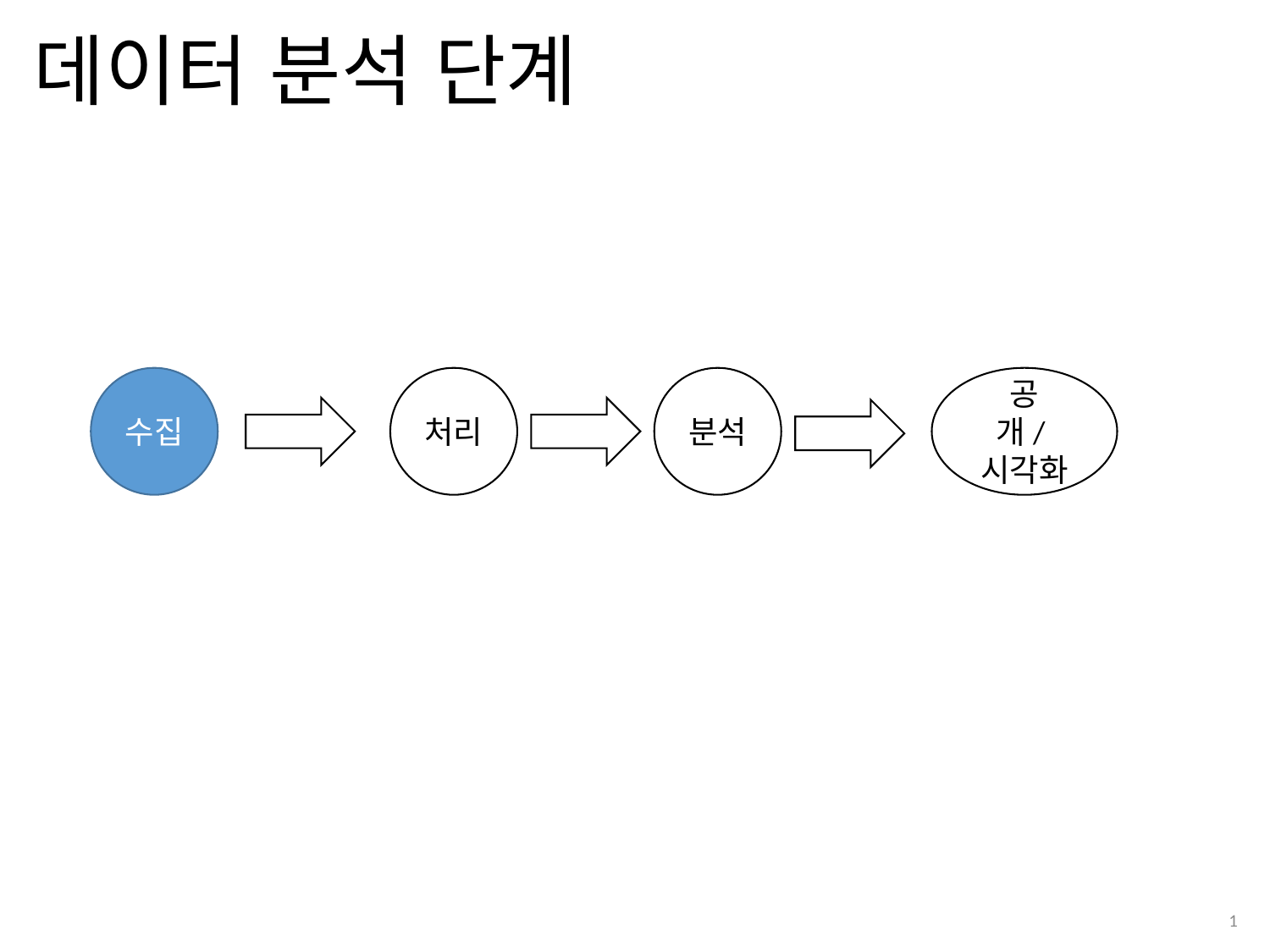

# 데이터 분석 단계
수집
처리
분석
공개/시각화

1